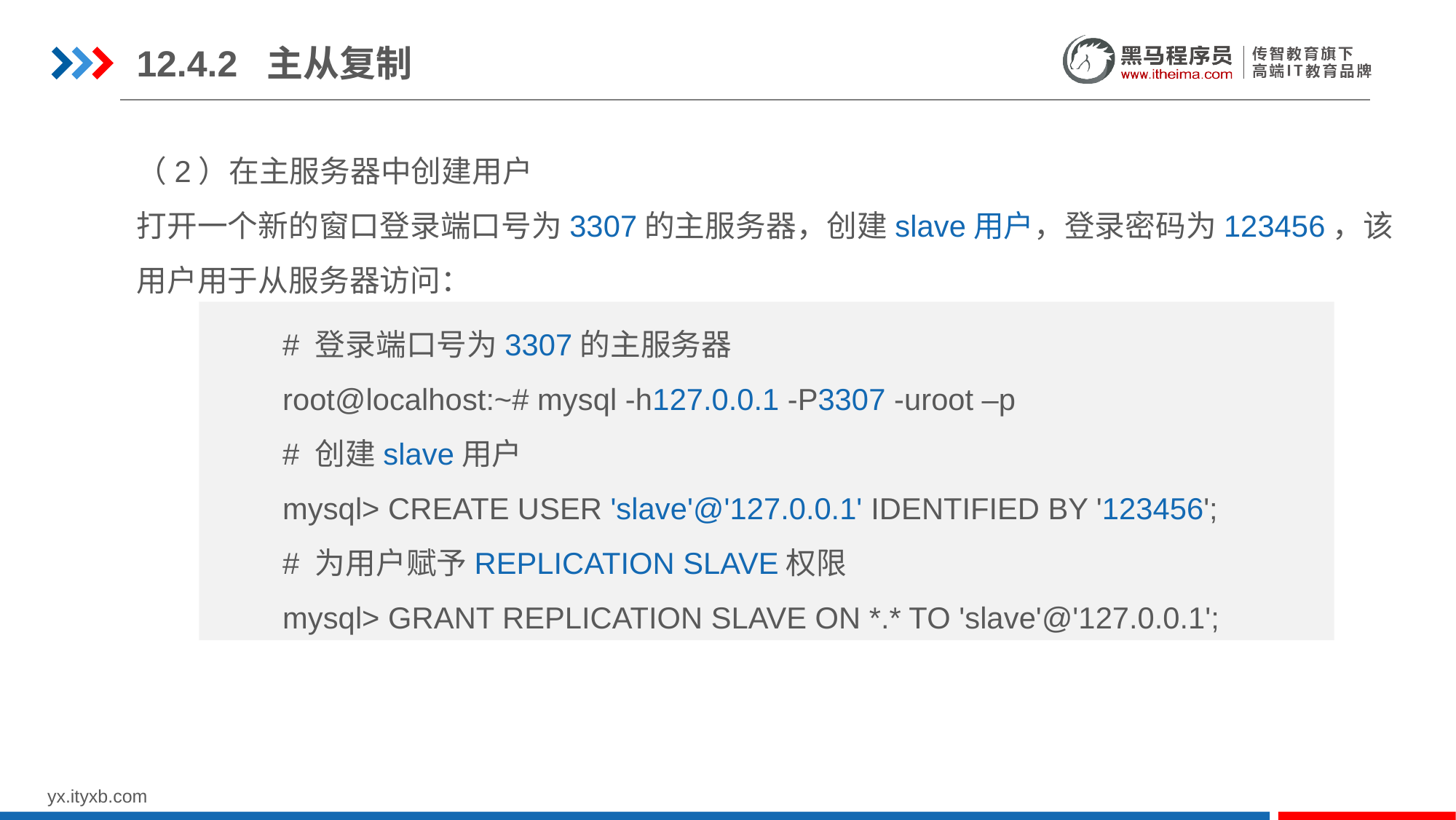

12.4.2  主从复制
（2）在主服务器中创建用户
打开一个新的窗口登录端口号为3307的主服务器，创建slave用户，登录密码为123456，该用户用于从服务器访问：
# 登录端口号为3307的主服务器
root@localhost:~# mysql -h127.0.0.1 -P3307 -uroot –p
# 创建slave用户
mysql> CREATE USER 'slave'@'127.0.0.1' IDENTIFIED BY '123456';
# 为用户赋予REPLICATION SLAVE权限
mysql> GRANT REPLICATION SLAVE ON *.* TO 'slave'@'127.0.0.1';